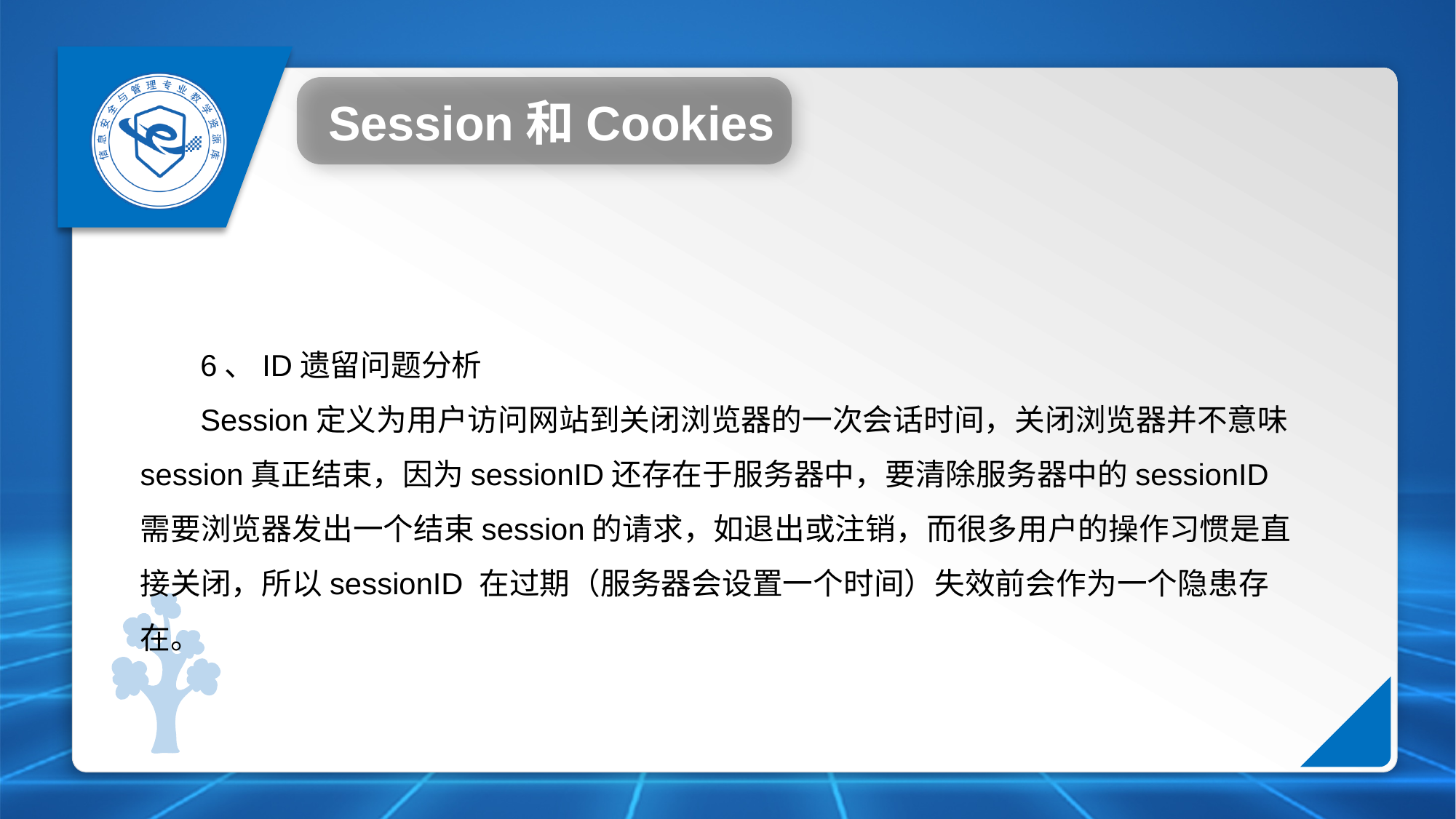

Session和Cookies
6、ID遗留问题分析
Session定义为用户访问网站到关闭浏览器的一次会话时间，关闭浏览器并不意味session真正结束，因为sessionID还存在于服务器中，要清除服务器中的sessionID 需要浏览器发出一个结束session的请求，如退出或注销，而很多用户的操作习惯是直接关闭，所以sessionID 在过期（服务器会设置一个时间）失效前会作为一个隐患存在。